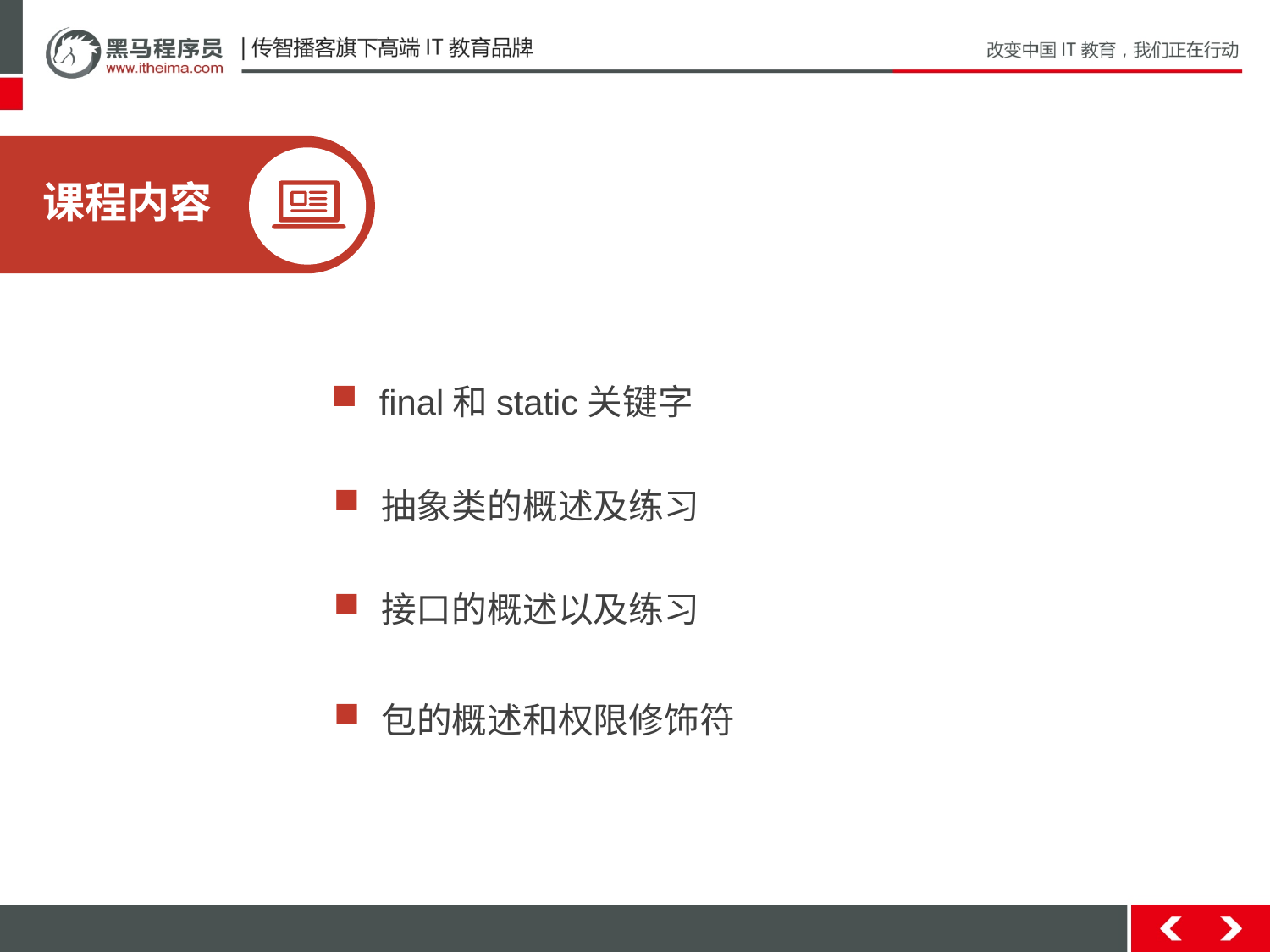

课程内容

final和static关键字
抽象类的概述及练习
接口的概述以及练习
包的概述和权限修饰符